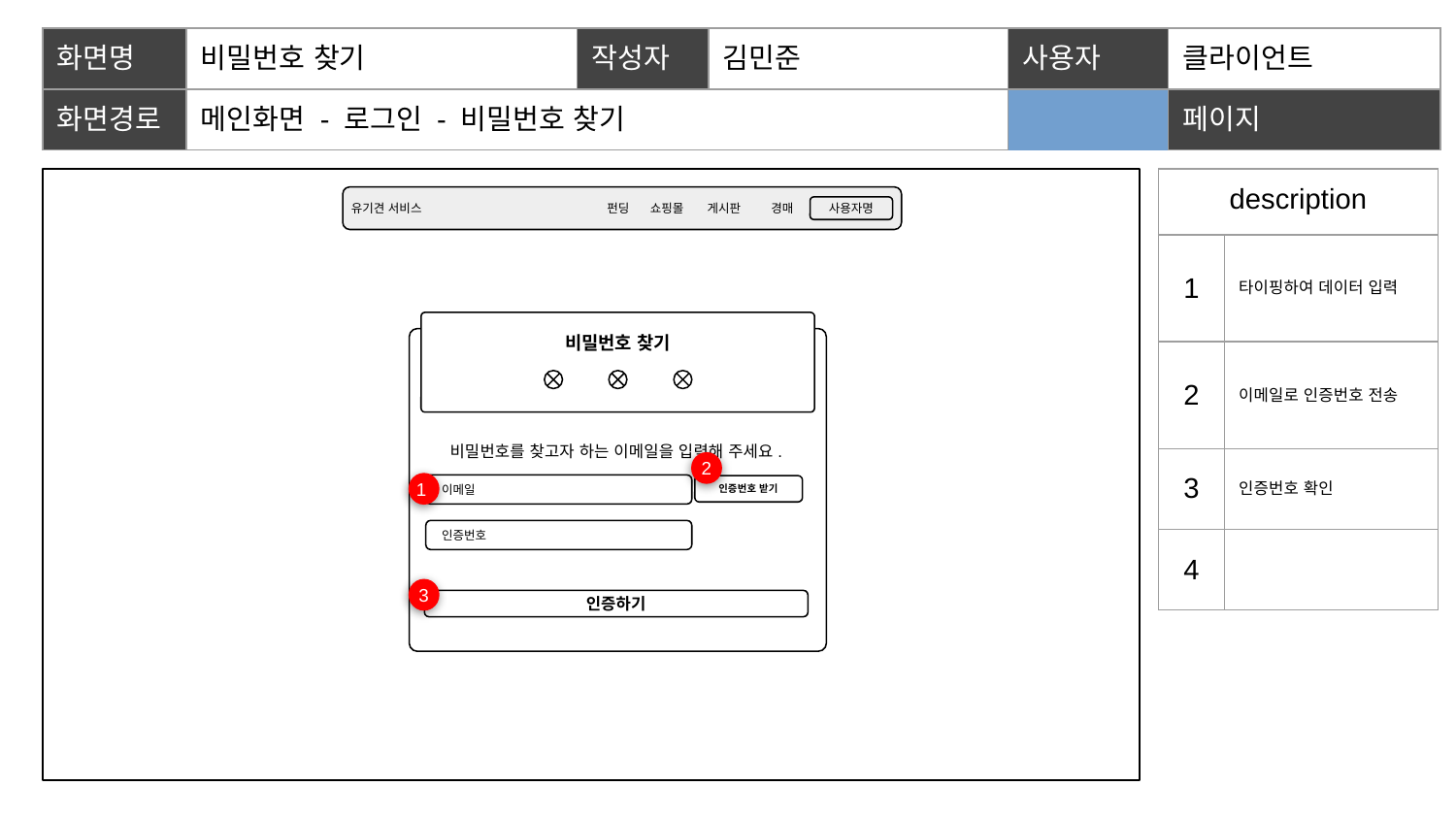

| 화면명 | 비밀번호 찾기 | 작성자 | 김민준 |  | 사용자 | 클라이언트 |
| --- | --- | --- | --- | --- | --- | --- |
| 화면경로 | 메인화면 - 로그인 - 비밀번호 찾기 |  |  |  | 페이지 | 4 |

| description |  |
| --- | --- |
| 1 | 타이핑하여 데이터 입력 |
| 2 | 이메일로 인증번호 전송 |
| 3 | 인증번호 확인 |
| 4 |  |

유기견 서비스
펀딩
쇼핑몰
게시판
경매
사용자명

비밀번호 찾기

비밀번호를 찾고자 하는 이메일을 입력해 주세요.
2
1
이메일
인증번호 받기
인증번호
3
인증하기